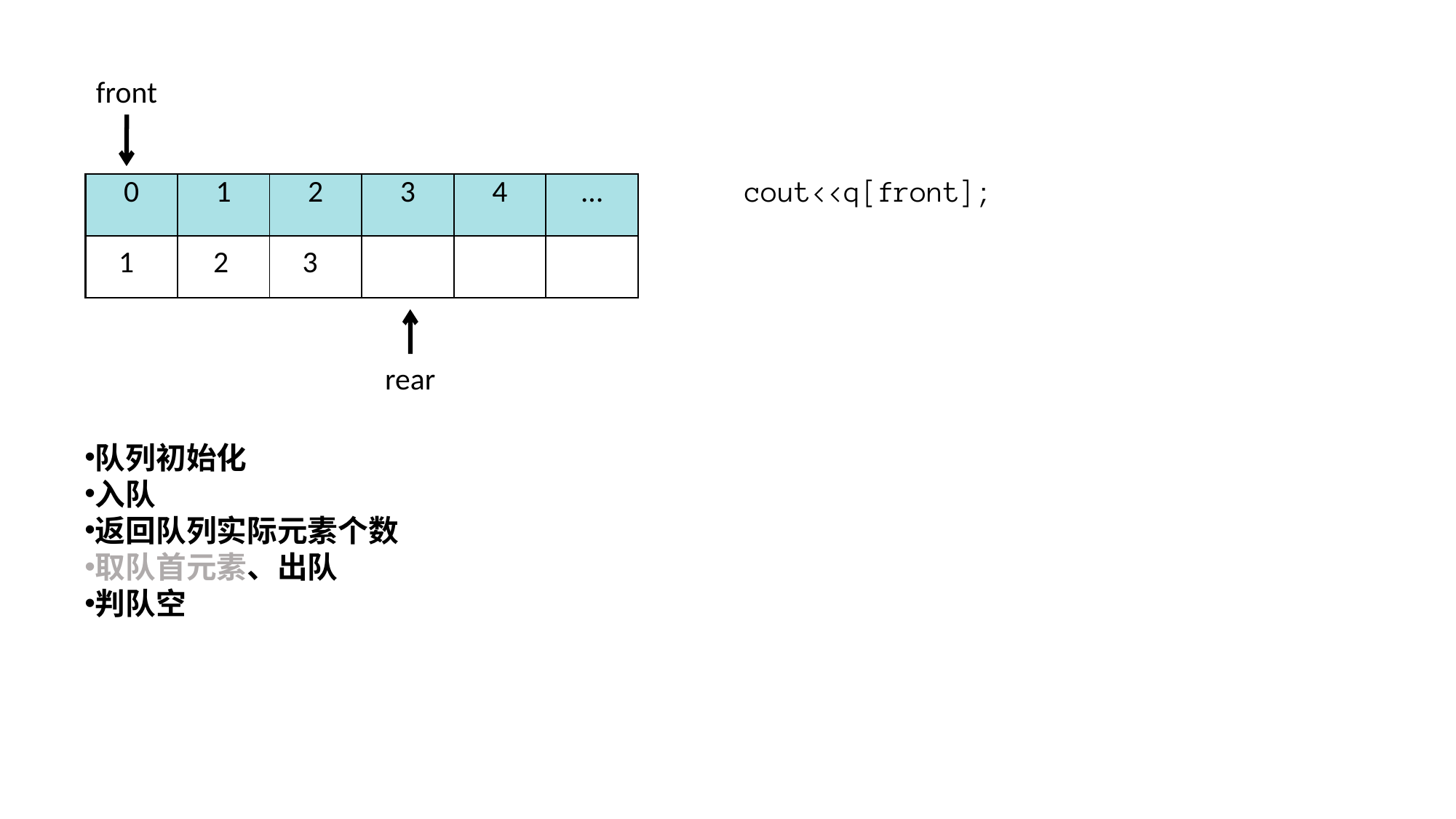

front
cout<<q[front];
| 0 | 1 | 2 | 3 | 4 | … |
| --- | --- | --- | --- | --- | --- |
|  |  |  |  |  |  |
1
2
3
rear
队列初始化
入队
返回队列实际元素个数
取队首元素、出队
判队空